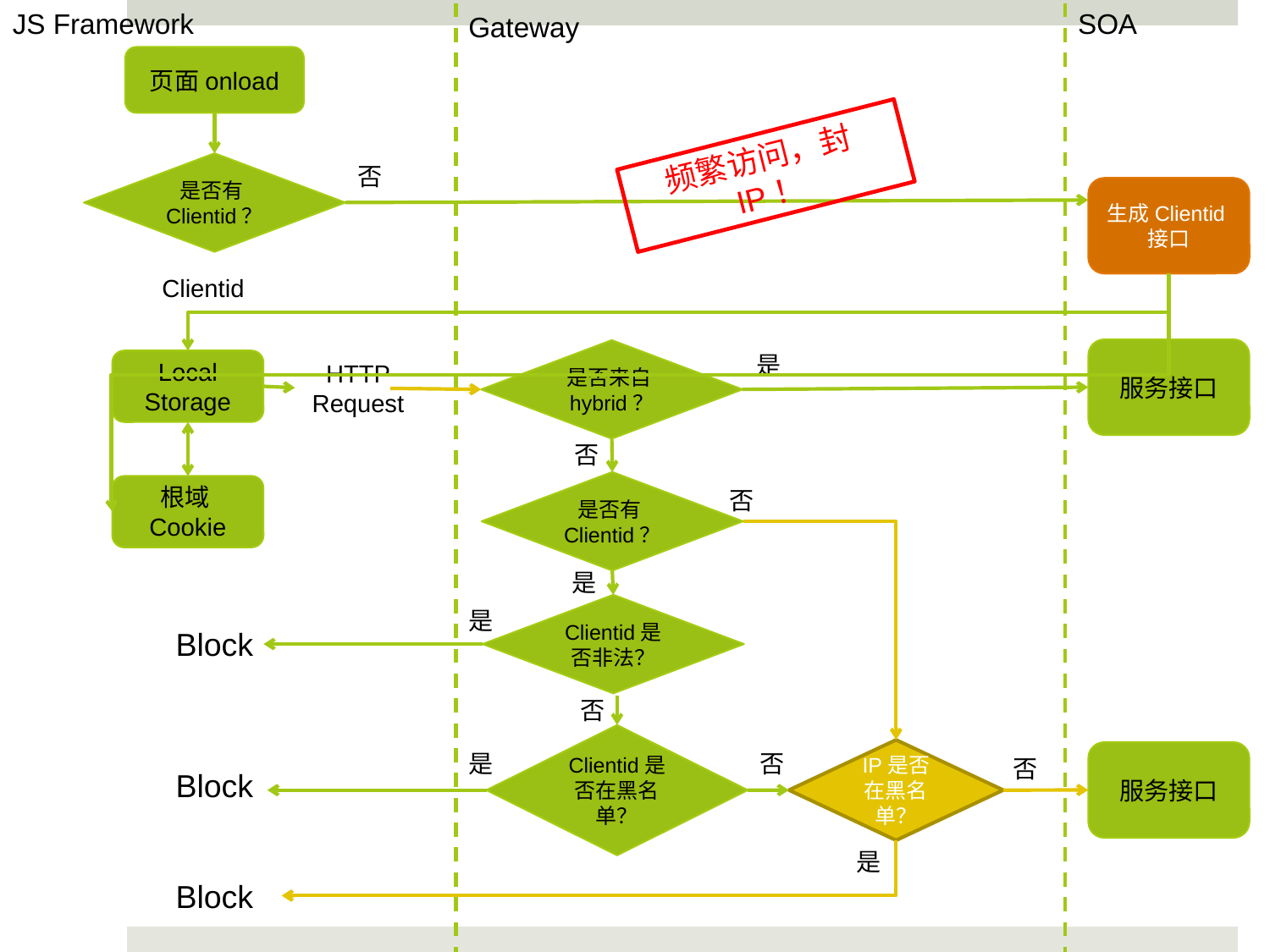

JS Framework
SOA
Gateway
页面onload
频繁访问，封IP！
是否有Clientid？
否
生成Clientid接口
Clientid
服务接口
是否来自hybrid？
是
Local Storage
HTTP Request
否
是否有Clientid？
根域Cookie
否
是
Clientid是否非法？
是
Block
否
Clientid是否在黑名单？
IP是否在黑名单？
是
服务接口
否
否
Block
是
Block